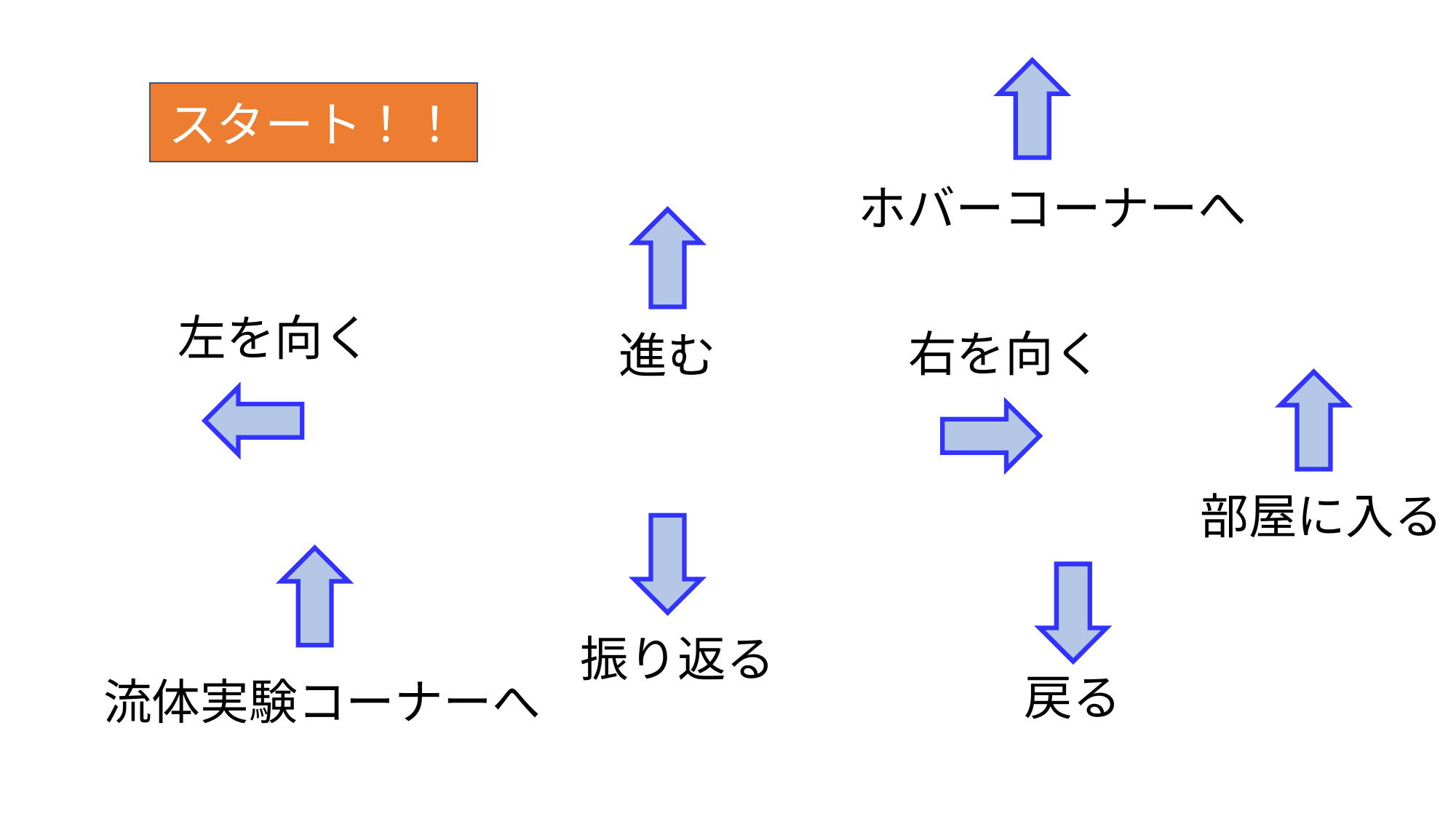

ホバーコーナーへ
スタート！！

進む
左を向く

右を向く

部屋に入る

振り返る

流体実験コーナーへ

戻る